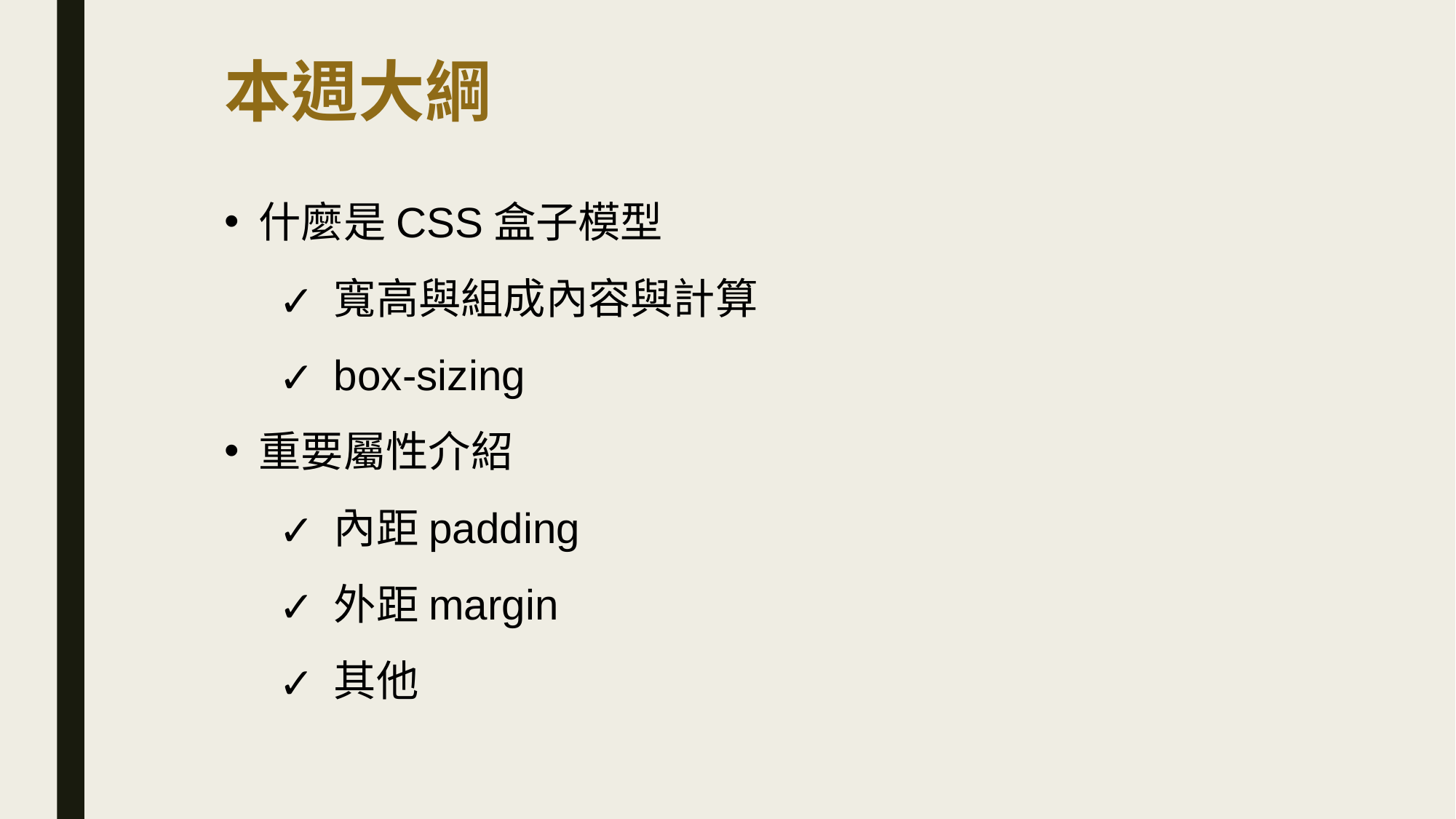

# 本週大綱
什麼是CSS盒子模型
寬高與組成內容與計算
box-sizing
重要屬性介紹
內距padding
外距margin
其他